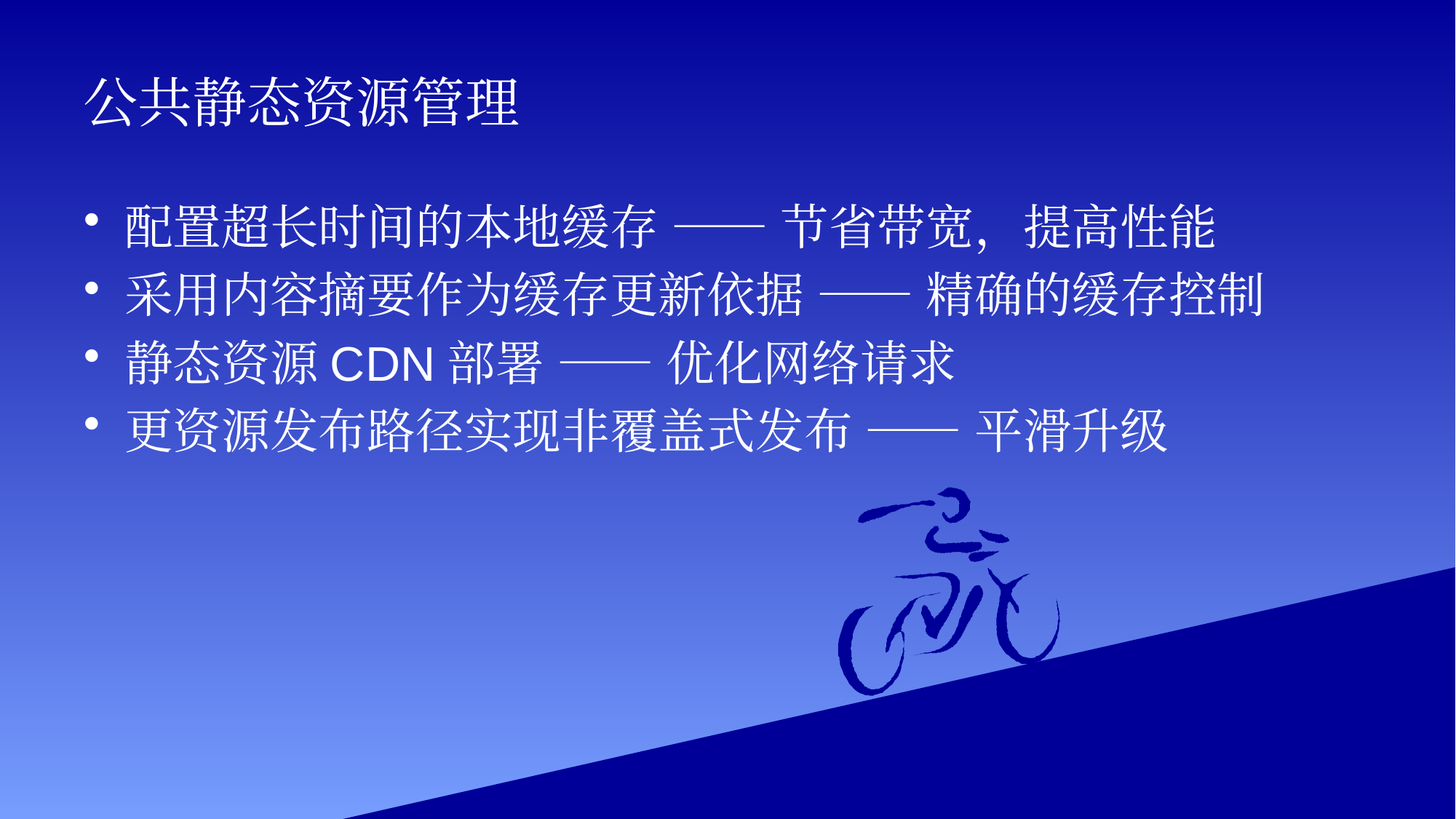

# 公共静态资源管理
配置超长时间的本地缓存 —— 节省带宽，提高性能
采用内容摘要作为缓存更新依据 —— 精确的缓存控制
静态资源CDN部署 —— 优化网络请求
更资源发布路径实现非覆盖式发布 —— 平滑升级